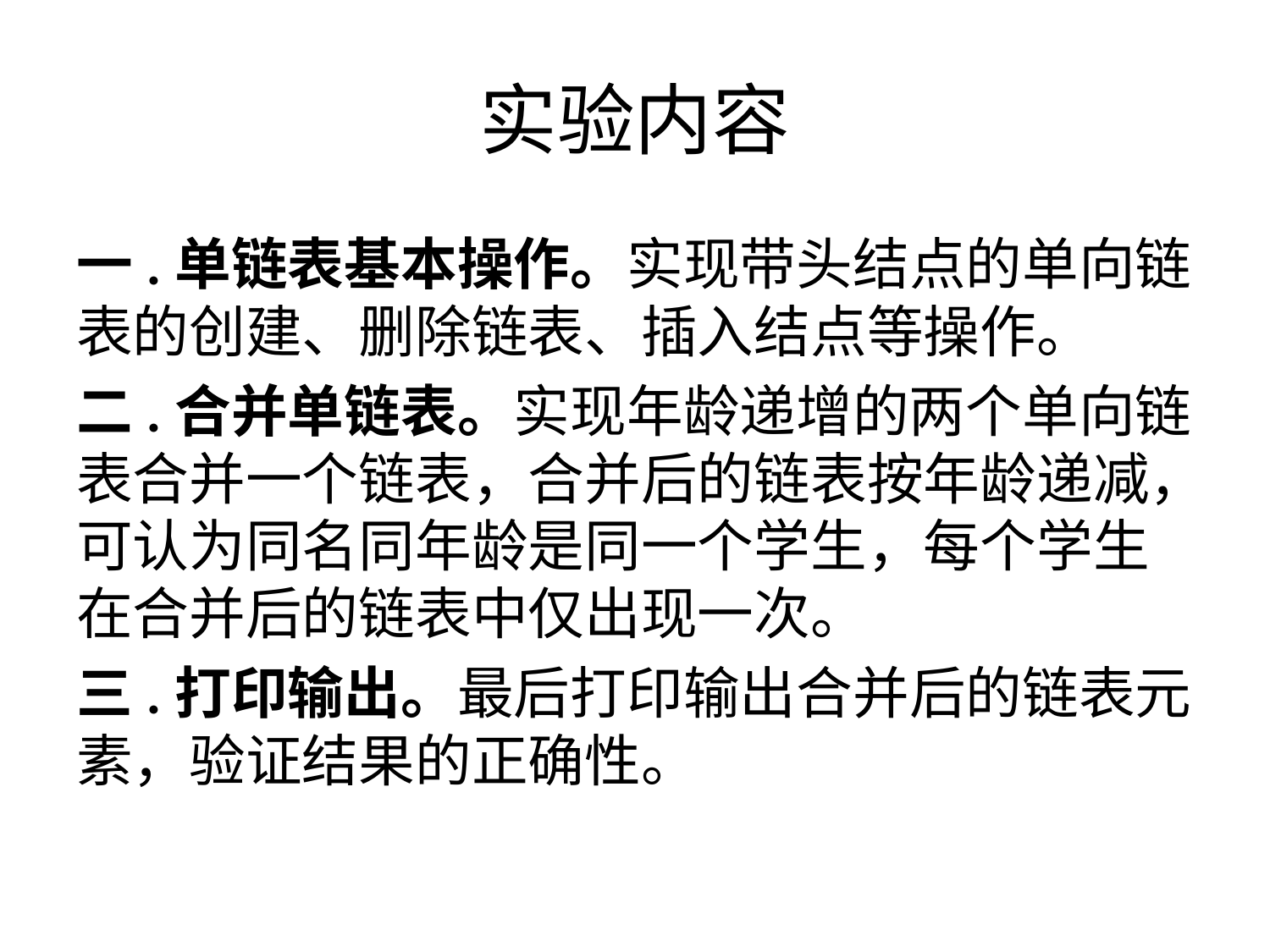

# 实验内容
一.单链表基本操作。实现带头结点的单向链表的创建、删除链表、插入结点等操作。
二.合并单链表。实现年龄递增的两个单向链表合并一个链表，合并后的链表按年龄递减，可认为同名同年龄是同一个学生，每个学生在合并后的链表中仅出现一次。
三.打印输出。最后打印输出合并后的链表元素，验证结果的正确性。